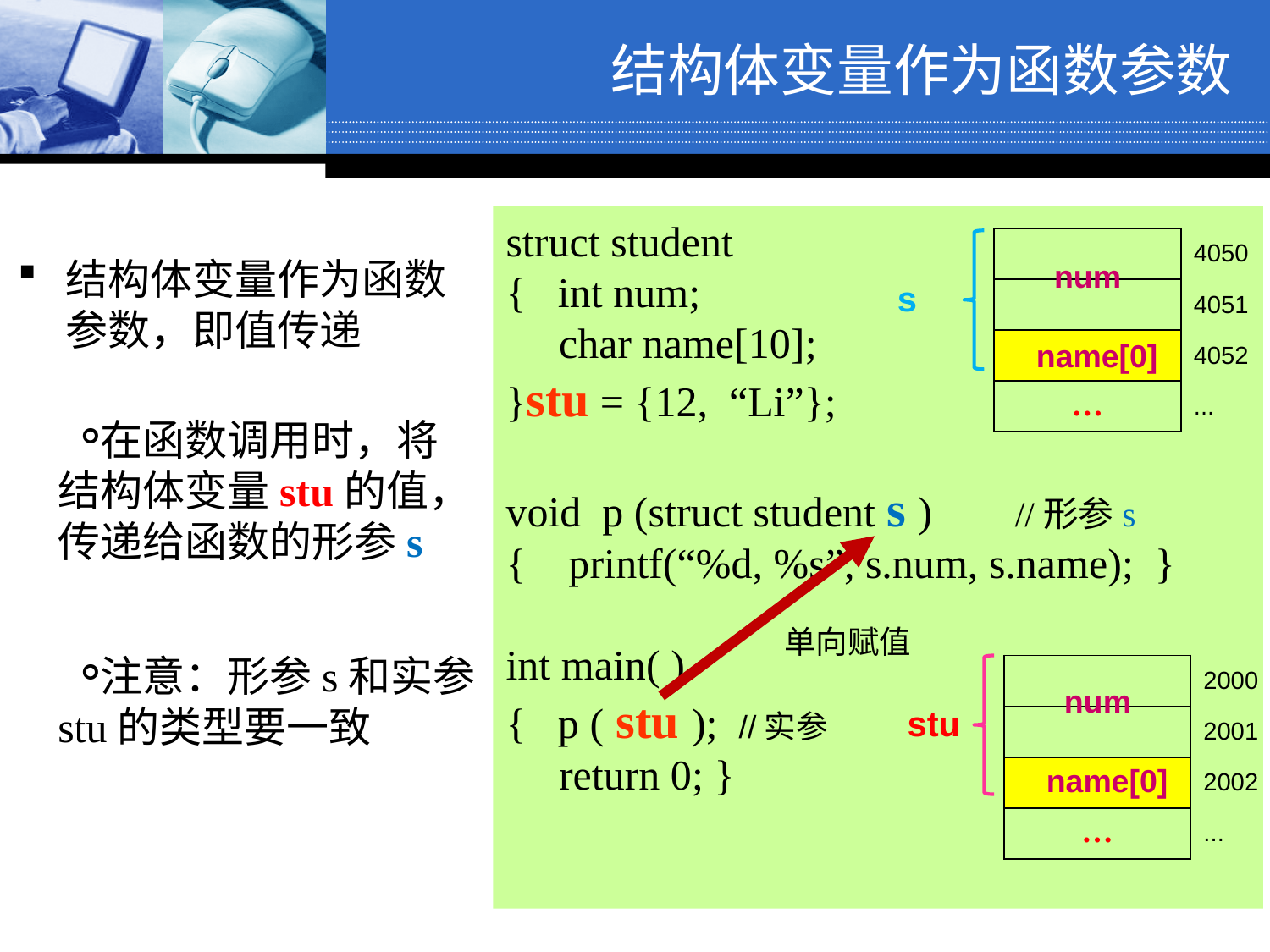

# 结构体变量作为函数参数
|  |  |
| --- | --- |
|  | 4050 |
|  | 4051 |
|  | 4052 |
| … | ... |
struct student
{   int num;
     char name[10];
}stu = {12,  “Li”};

void  p (struct student s )        //形参s
{    printf(“%d, %s”, s.num, s.name);  }

int main( )
{   p ( stu );  //实参
     return 0; }

结构体变量作为函数参数，即值传递

在函数调用时，将结构体变量stu的值，传递给函数的形参s

注意：形参s和实参stu的类型要一致
  num
s
name[0]

|  |  |
| --- | --- |
|  | 2000 |
|  | 2001 |
|  | 2002 |
| … | ... |
单向赋值

  num
stu
name[0]